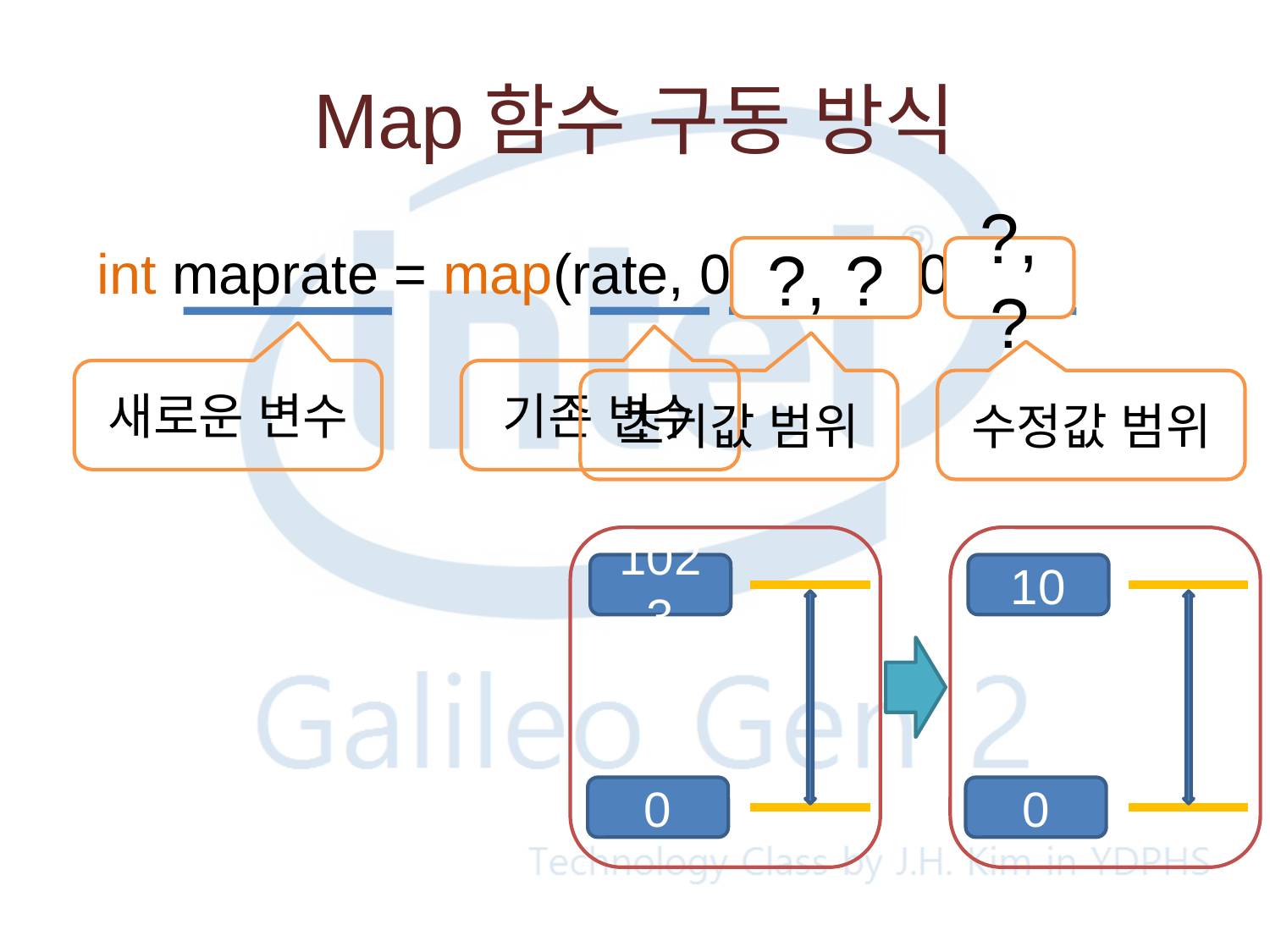

# Map함수 구동 방식
int maprate = map(rate, 0, 1023, 0, 10);
?, ?
?, ?
새로운 변수
기존 변수
초기값 범위
수정값 범위

1023
10

0
0